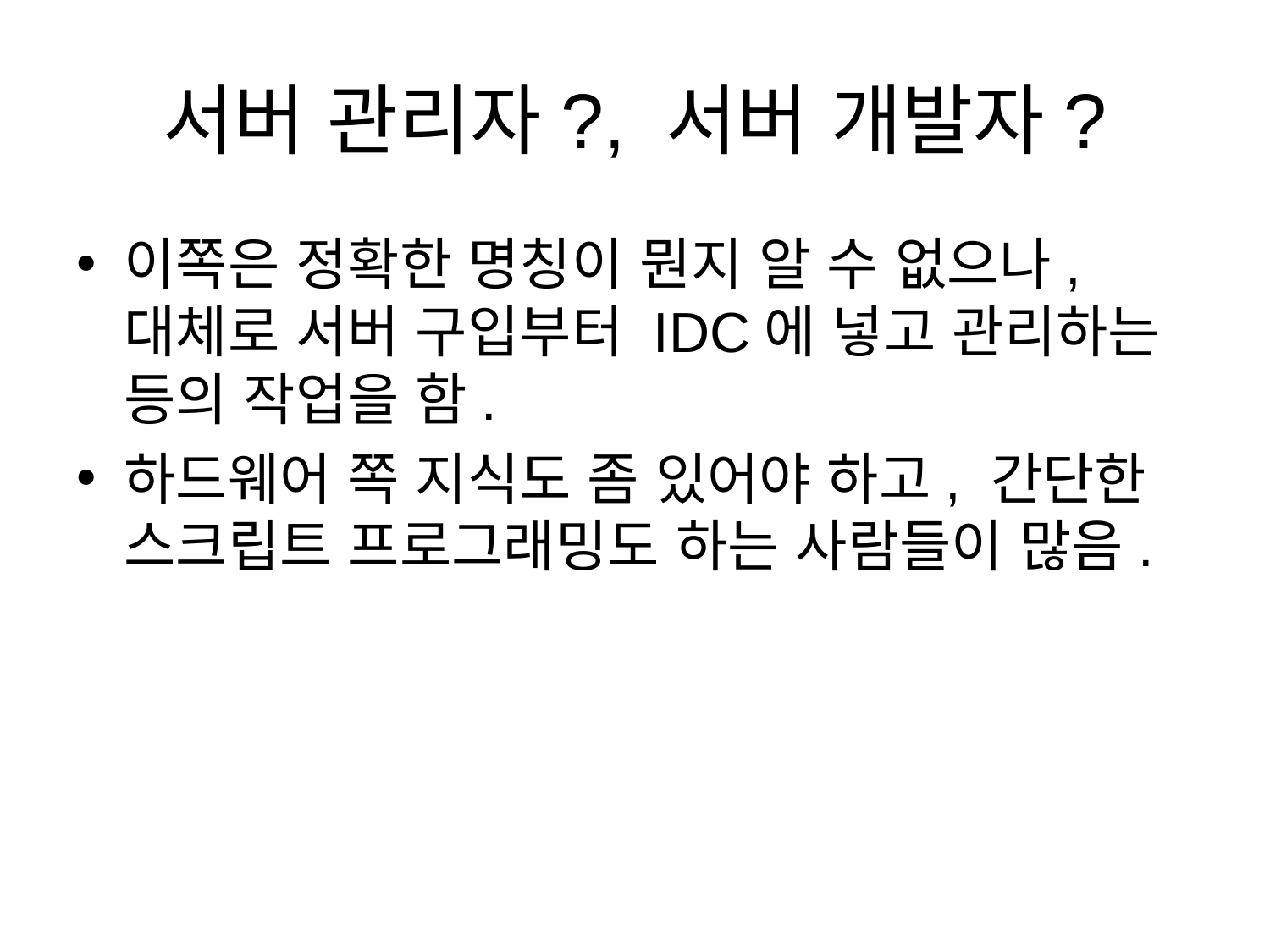

# 서버 관리자?, 서버 개발자?
이쪽은 정확한 명칭이 뭔지 알 수 없으나, 대체로 서버 구입부터 IDC에 넣고 관리하는 등의 작업을 함.
하드웨어 쪽 지식도 좀 있어야 하고, 간단한 스크립트 프로그래밍도 하는 사람들이 많음.